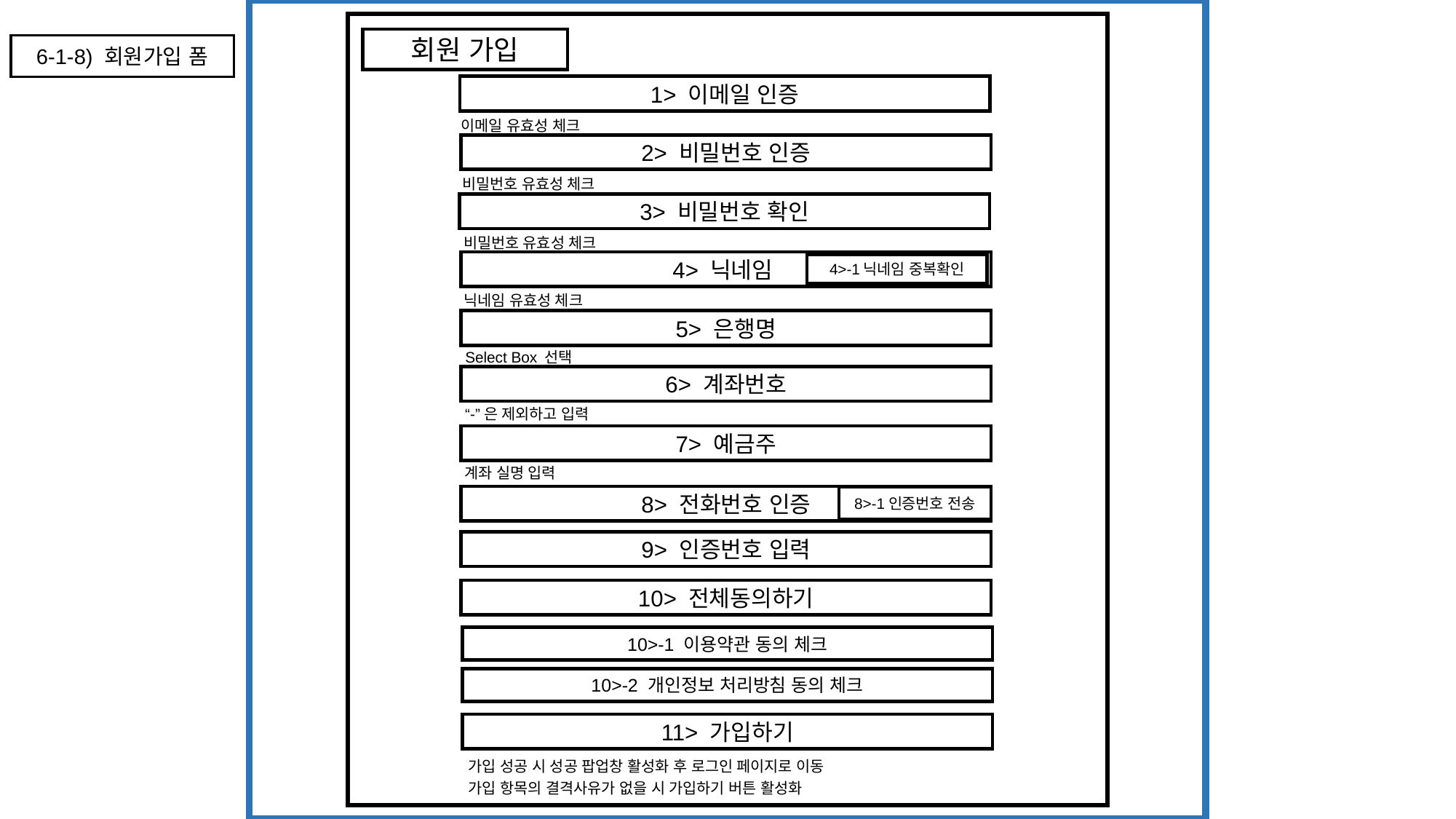

회원 가입
6-1-8) 회원가입 폼
1> 이메일 인증
 이메일 유효성 체크
2> 비밀번호 인증
비밀번호 유효성 체크
3> 비밀번호 확인
비밀번호 유효성 체크
4> 닉네임
4>-1닉네임 중복확인
닉네임 유효성 체크
5> 은행명
Select Box 선택
6> 계좌번호
“-”은 제외하고 입력
7> 예금주
계좌 실명 입력
8> 전화번호 인증
8>-1인증번호 전송
9> 인증번호 입력
10> 전체동의하기
10>-1 이용약관 동의 체크
10>-2 개인정보 처리방침 동의 체크
11> 가입하기
가입 성공 시 성공 팝업창 활성화 후 로그인 페이지로 이동
가입 항목의 결격사유가 없을 시 가입하기 버튼 활성화